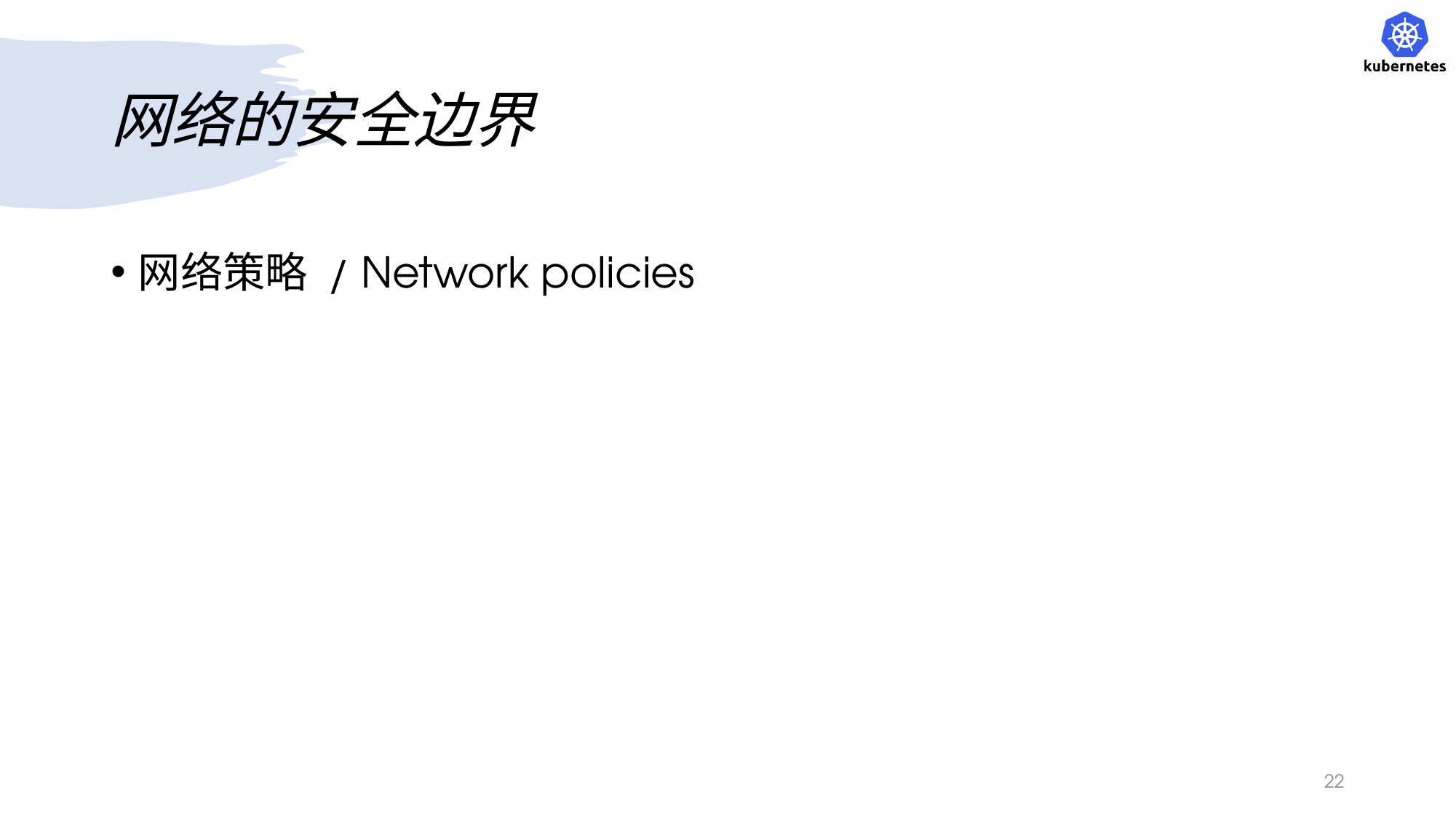

# 网络的安全边界
网络策略 / Network policies

22